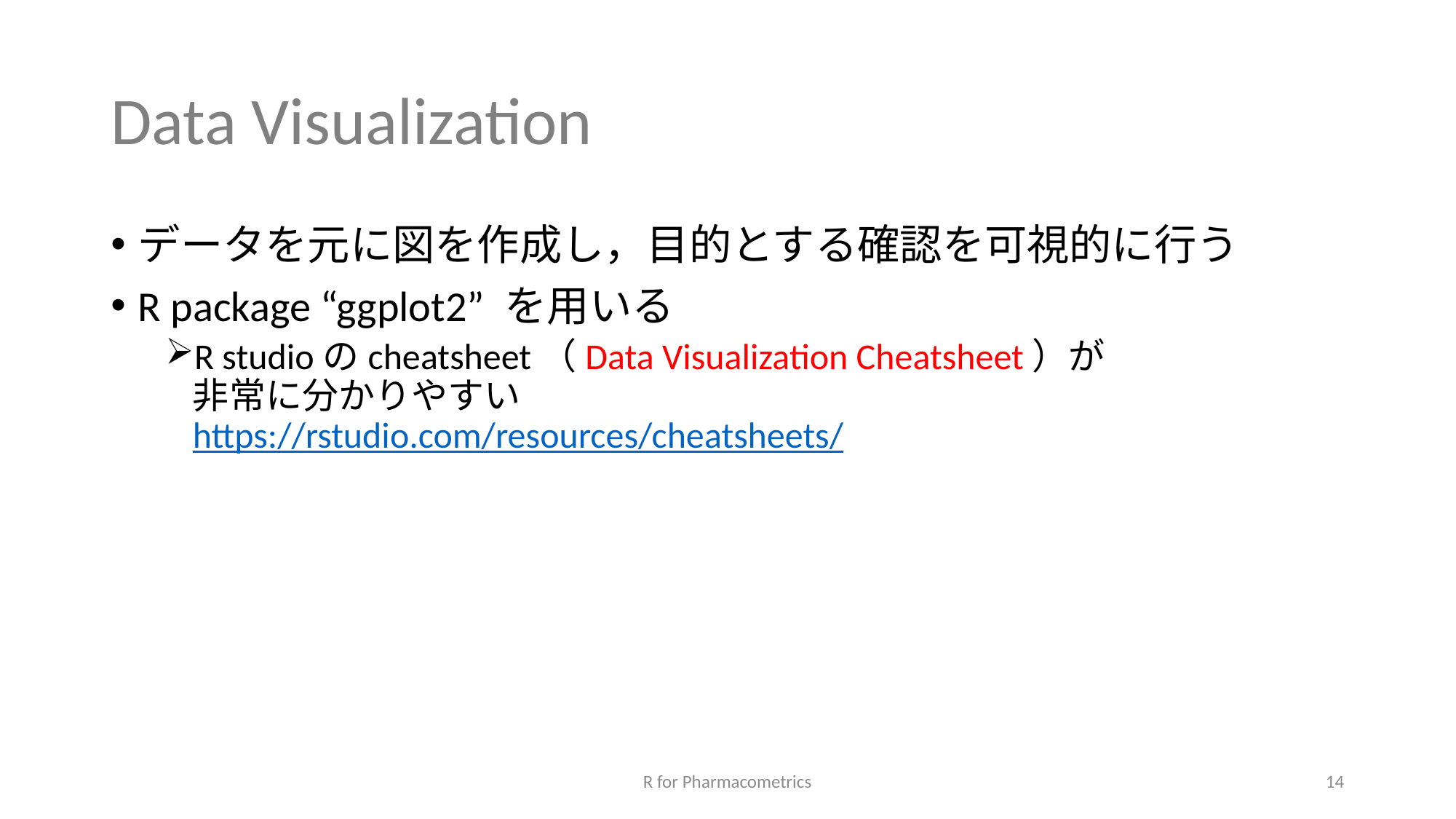

# Data Visualization
データを元に図を作成し，目的とする確認を可視的に行う
R package “ggplot2” を用いる
R studioのcheatsheet（Data Visualization Cheatsheet）が
非常に分かりやすい
https://rstudio.com/resources/cheatsheets/

R for Pharmacometrics
14